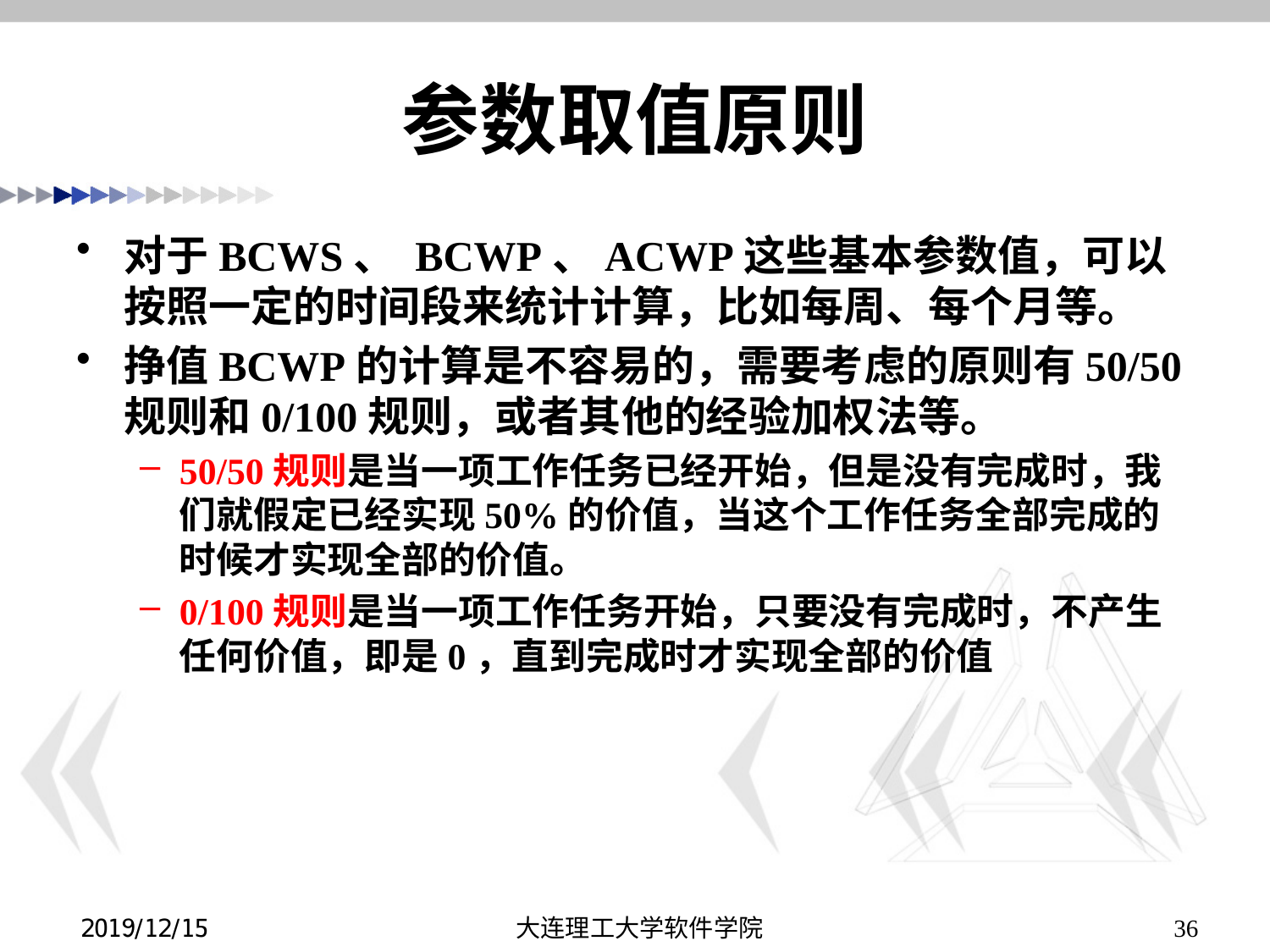

# 参数取值原则
对于BCWS、 BCWP、ACWP这些基本参数值，可以按照一定的时间段来统计计算，比如每周、每个月等。
挣值BCWP的计算是不容易的，需要考虑的原则有50/50规则和0/100规则，或者其他的经验加权法等。
50/50规则是当一项工作任务已经开始，但是没有完成时，我们就假定已经实现50%的价值，当这个工作任务全部完成的时候才实现全部的价值。
0/100规则是当一项工作任务开始，只要没有完成时，不产生任何价值，即是0，直到完成时才实现全部的价值
2019/12/15
大连理工大学软件学院
36